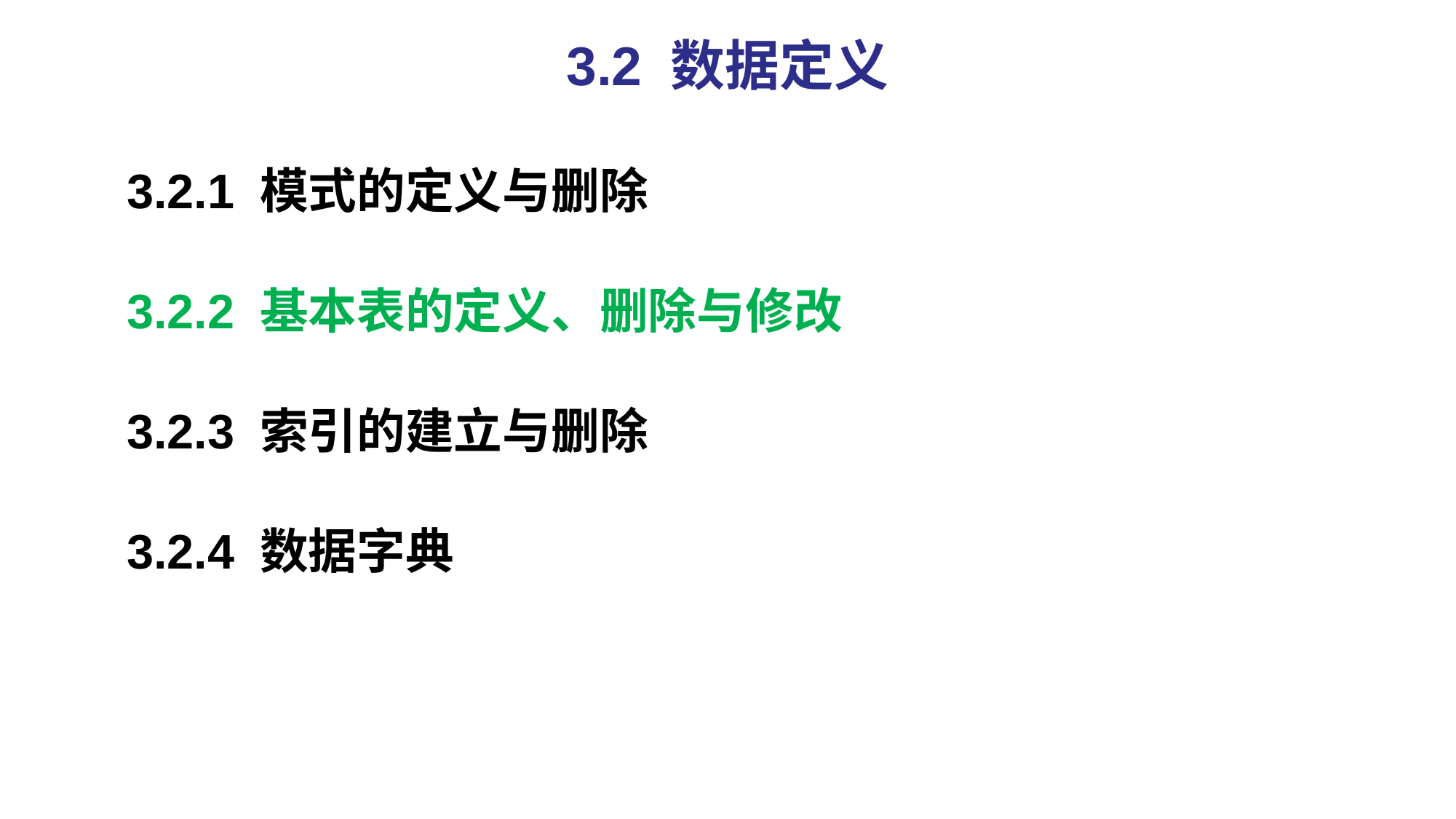

3.2 数据定义
3.2.1 模式的定义与删除
3.2.2 基本表的定义、删除与修改
3.2.3 索引的建立与删除
3.2.4 数据字典